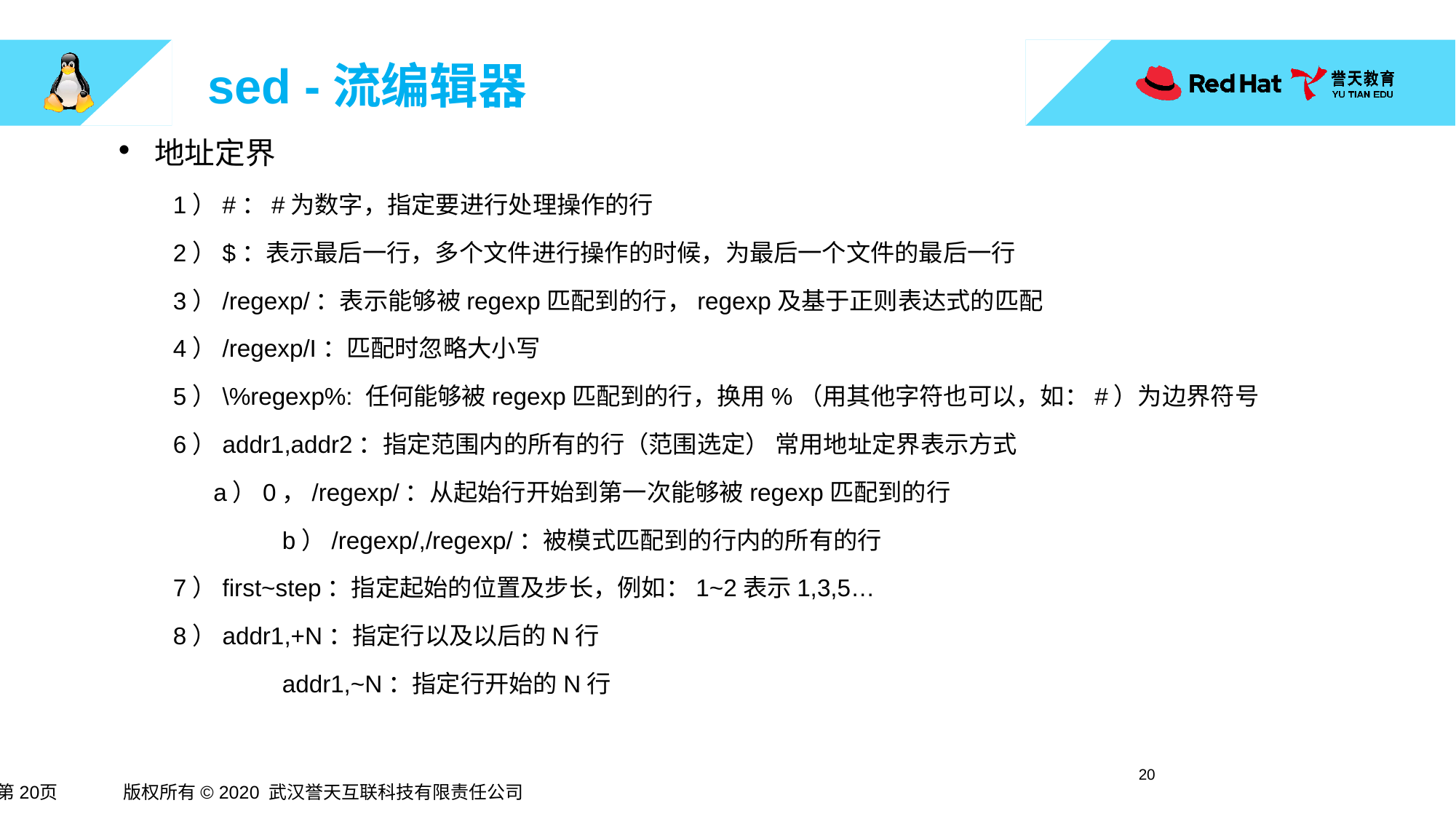

# sed -流编辑器
地址定界
1）#：#为数字，指定要进行处理操作的行
2）$：表示最后一行，多个文件进行操作的时候，为最后一个文件的最后一行
3）/regexp/：表示能够被regexp匹配到的行，regexp及基于正则表达式的匹配
4）/regexp/I：匹配时忽略大小写
5）\%regexp%: 任何能够被regexp匹配到的行，换用%（用其他字符也可以，如：#）为边界符号
6）addr1,addr2：指定范围内的所有的行（范围选定） 常用地址定界表示方式
      a）0，/regexp/：从起始行开始到第一次能够被regexp匹配到的行
	b）/regexp/,/regexp/：被模式匹配到的行内的所有的行
7）first~step：指定起始的位置及步长，例如：1~2表示1,3,5…
8）addr1,+N：指定行以及以后的N行
	addr1,~N：指定行开始的N行
20